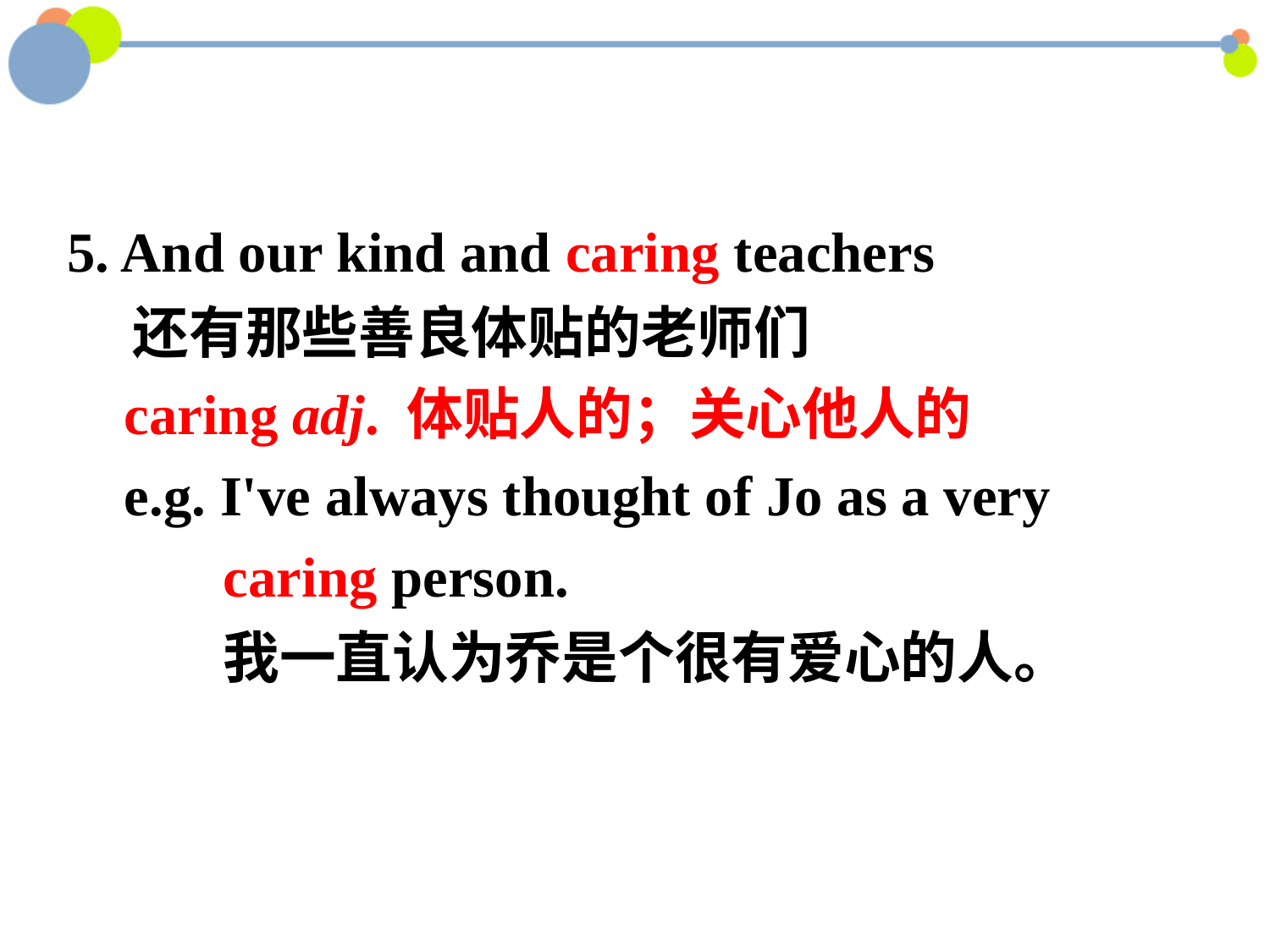

5. And our kind and caring teachers
    还有那些善良体贴的老师们
    caring adj. 体贴人的；关心他人的
    e.g. I've always thought of Jo as a very
           caring person.
           我一直认为乔是个很有爱心的人。